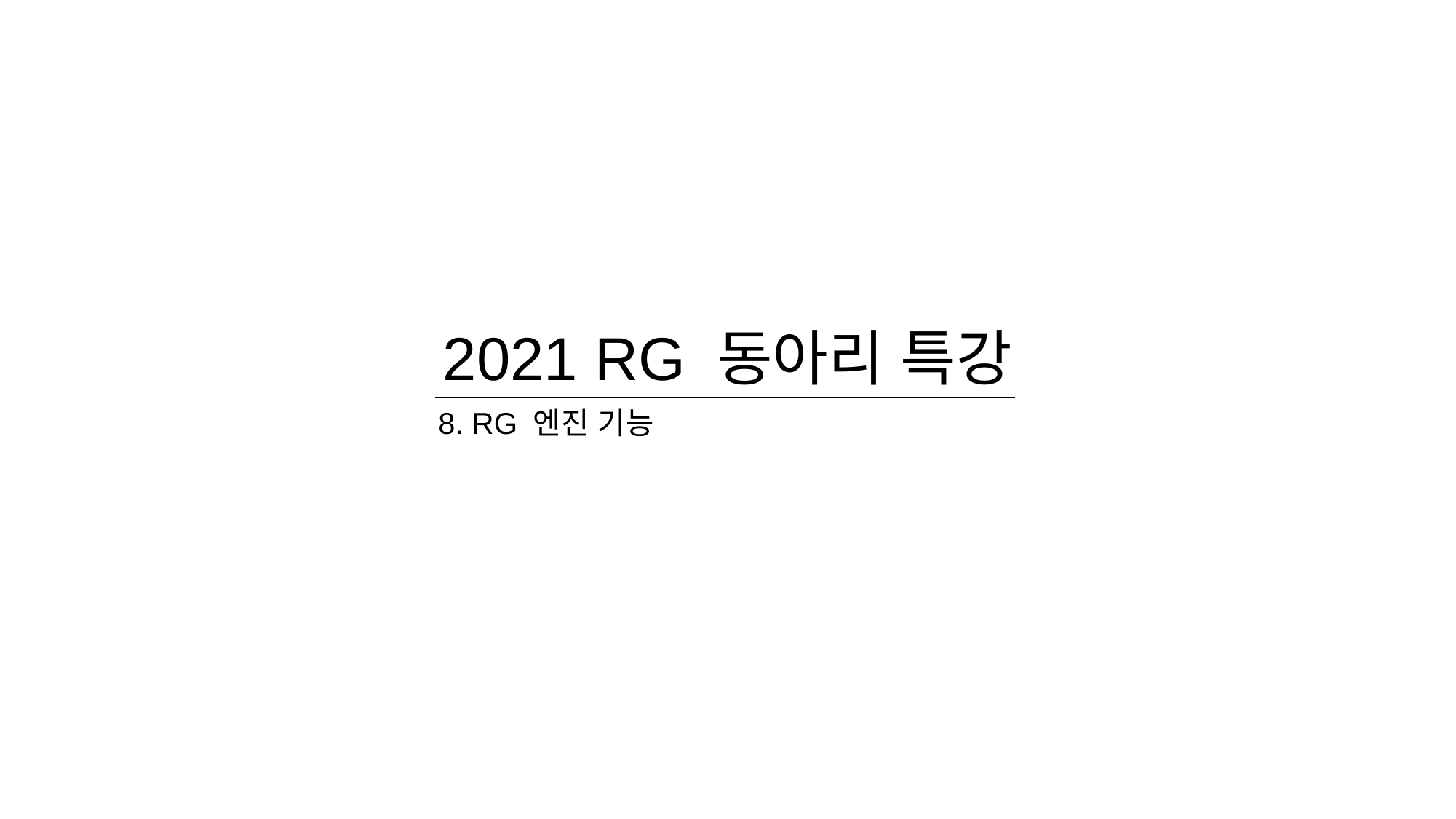

2021 RG 동아리 특강
8. RG 엔진 기능